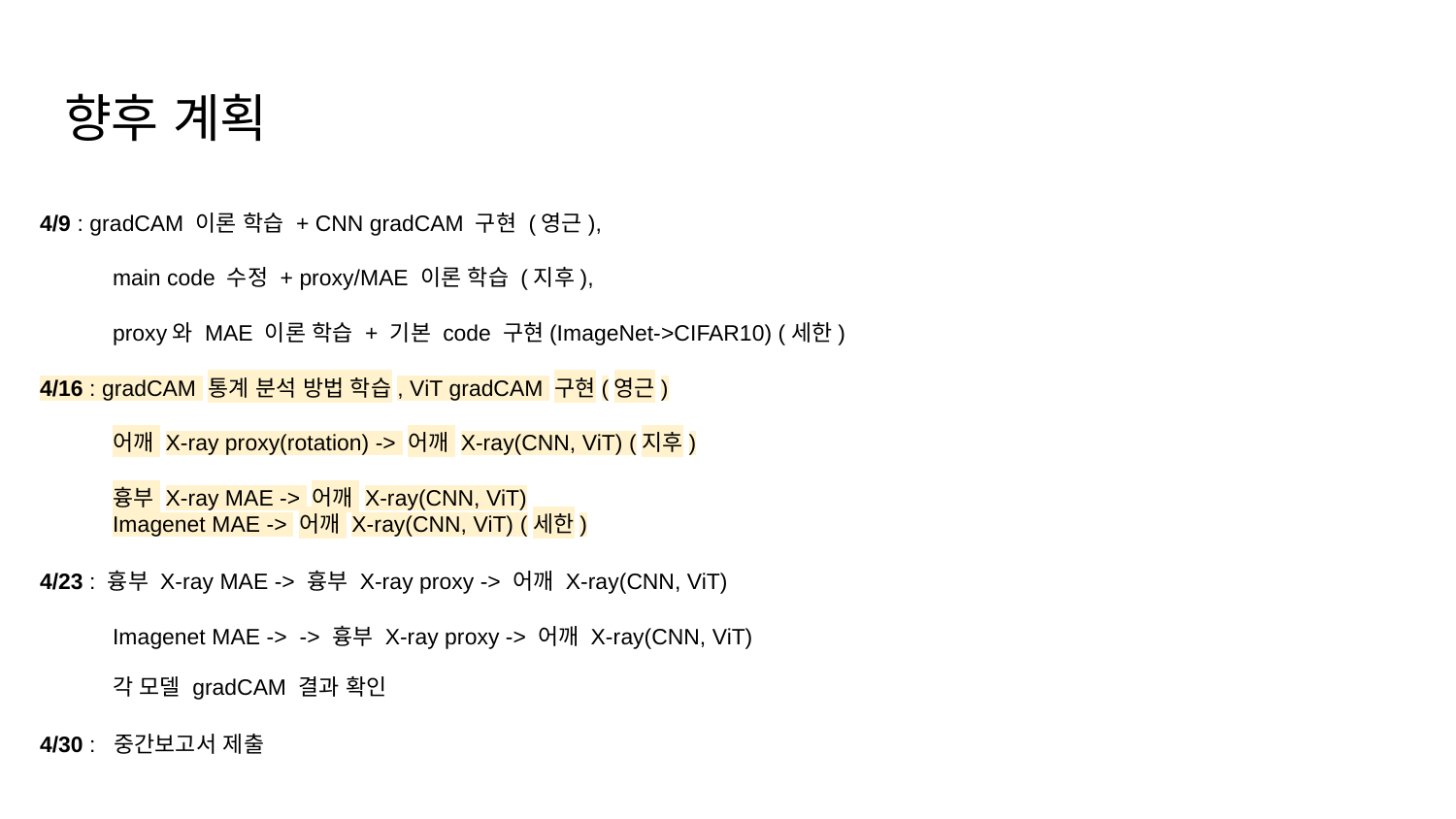

# 향후 계획
4/9 : gradCAM 이론 학습 + CNN gradCAM 구현 (영근),
main code 수정 + proxy/MAE 이론 학습 (지후),
proxy와 MAE 이론 학습 + 기본 code 구현(ImageNet->CIFAR10) (세한)
4/16 : gradCAM 통계 분석 방법 학습, ViT gradCAM 구현(영근)
어깨 X-ray proxy(rotation) -> 어깨 X-ray(CNN, ViT) (지후)
흉부 X-ray MAE -> 어깨 X-ray(CNN, ViT)
Imagenet MAE -> 어깨 X-ray(CNN, ViT) (세한)

4/23 : 흉부 X-ray MAE -> 흉부 X-ray proxy -> 어깨 X-ray(CNN, ViT)
Imagenet MAE ->  -> 흉부 X-ray proxy -> 어깨 X-ray(CNN, ViT)
각 모델 gradCAM 결과 확인

4/30 :  중간보고서 제출